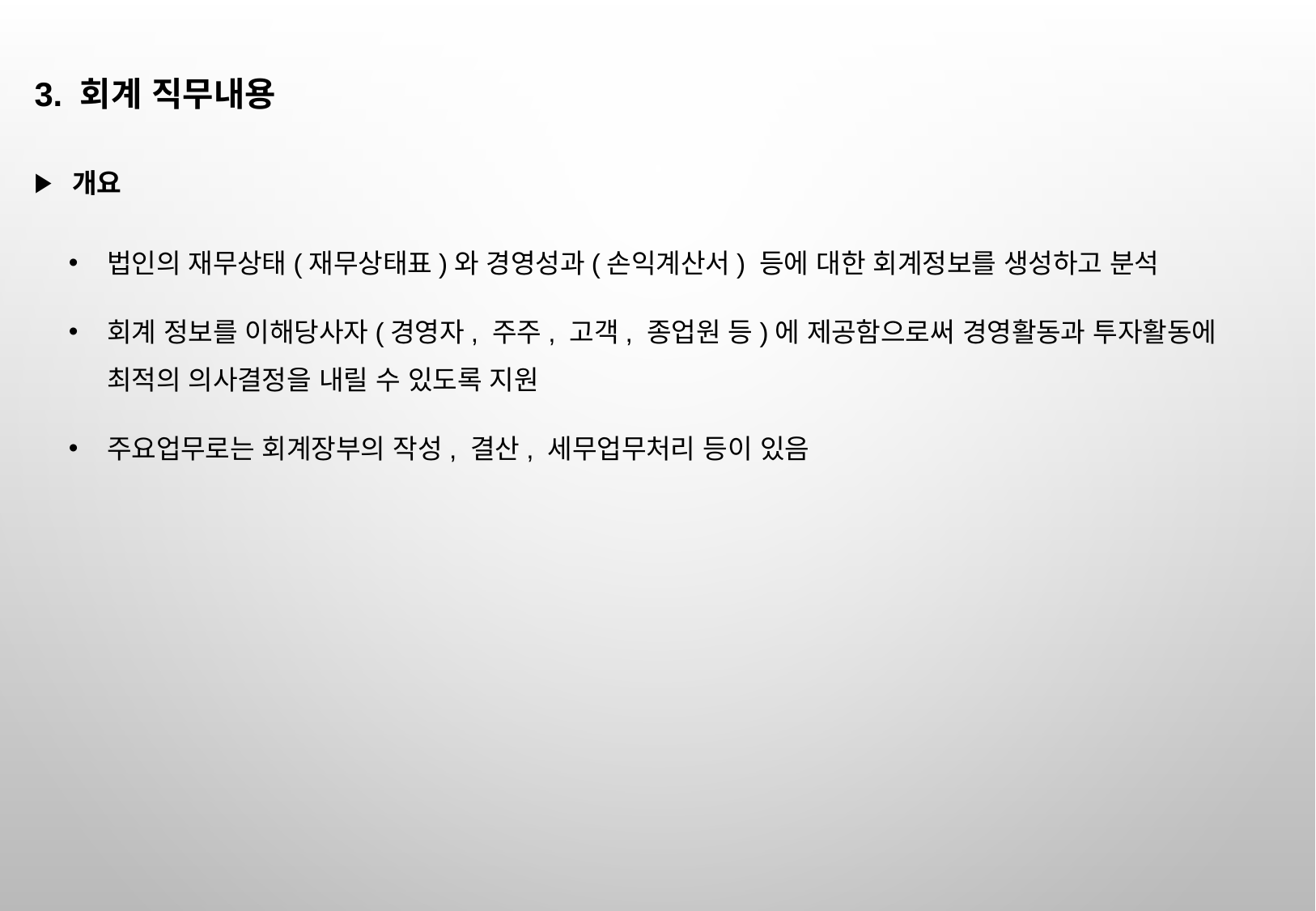

3. 회계 직무내용
개요
법인의 재무상태(재무상태표)와 경영성과(손익계산서) 등에 대한 회계정보를 생성하고 분석
회계 정보를 이해당사자(경영자, 주주, 고객, 종업원 등)에 제공함으로써 경영활동과 투자활동에 최적의 의사결정을 내릴 수 있도록 지원
주요업무로는 회계장부의 작성, 결산, 세무업무처리 등이 있음